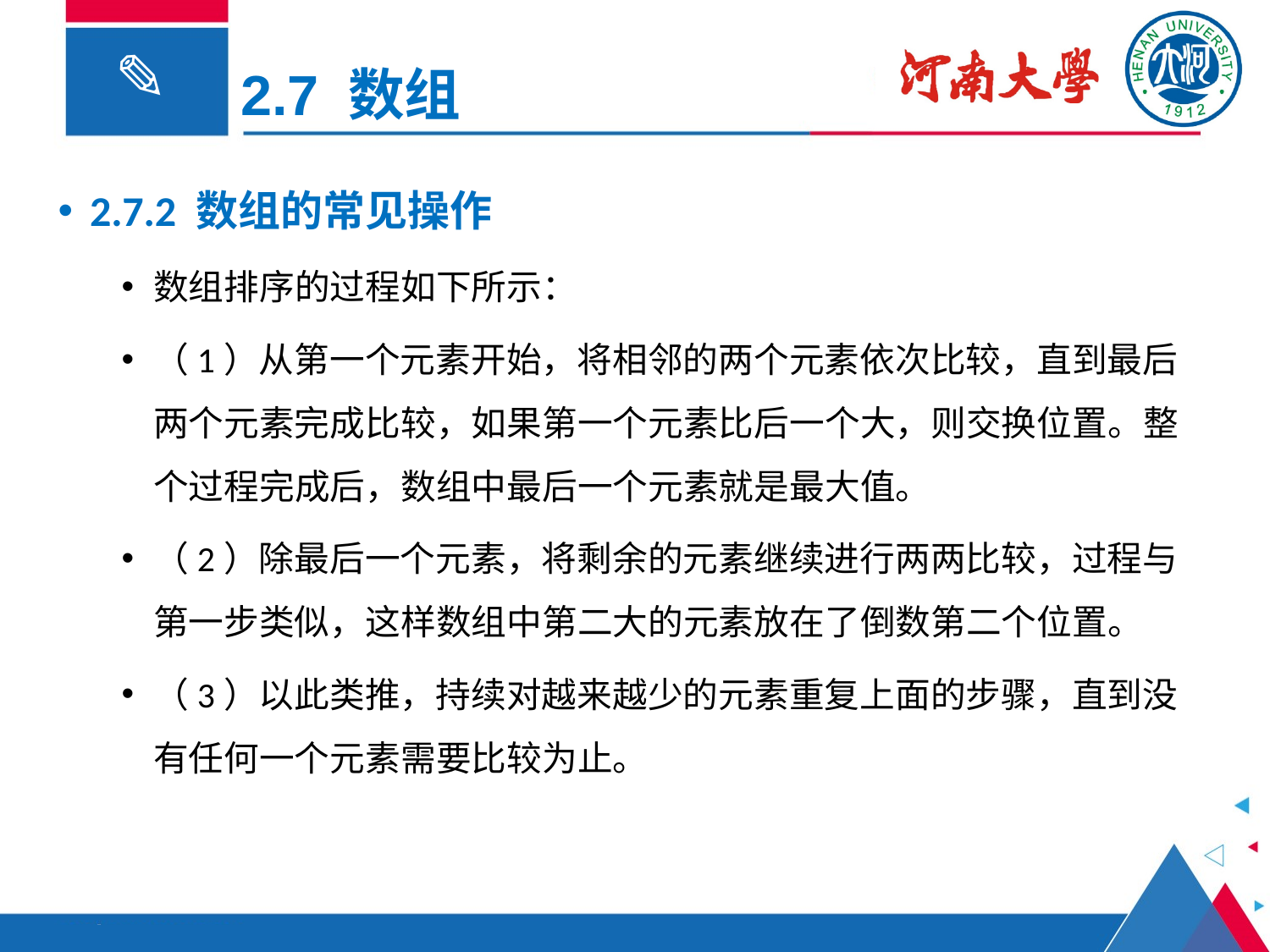

2.7 数组
2.7.2 数组的常见操作
数组排序的过程如下所示：
（1）从第一个元素开始，将相邻的两个元素依次比较，直到最后两个元素完成比较，如果第一个元素比后一个大，则交换位置。整个过程完成后，数组中最后一个元素就是最大值。
（2）除最后一个元素，将剩余的元素继续进行两两比较，过程与第一步类似，这样数组中第二大的元素放在了倒数第二个位置。
（3）以此类推，持续对越来越少的元素重复上面的步骤，直到没有任何一个元素需要比较为止。